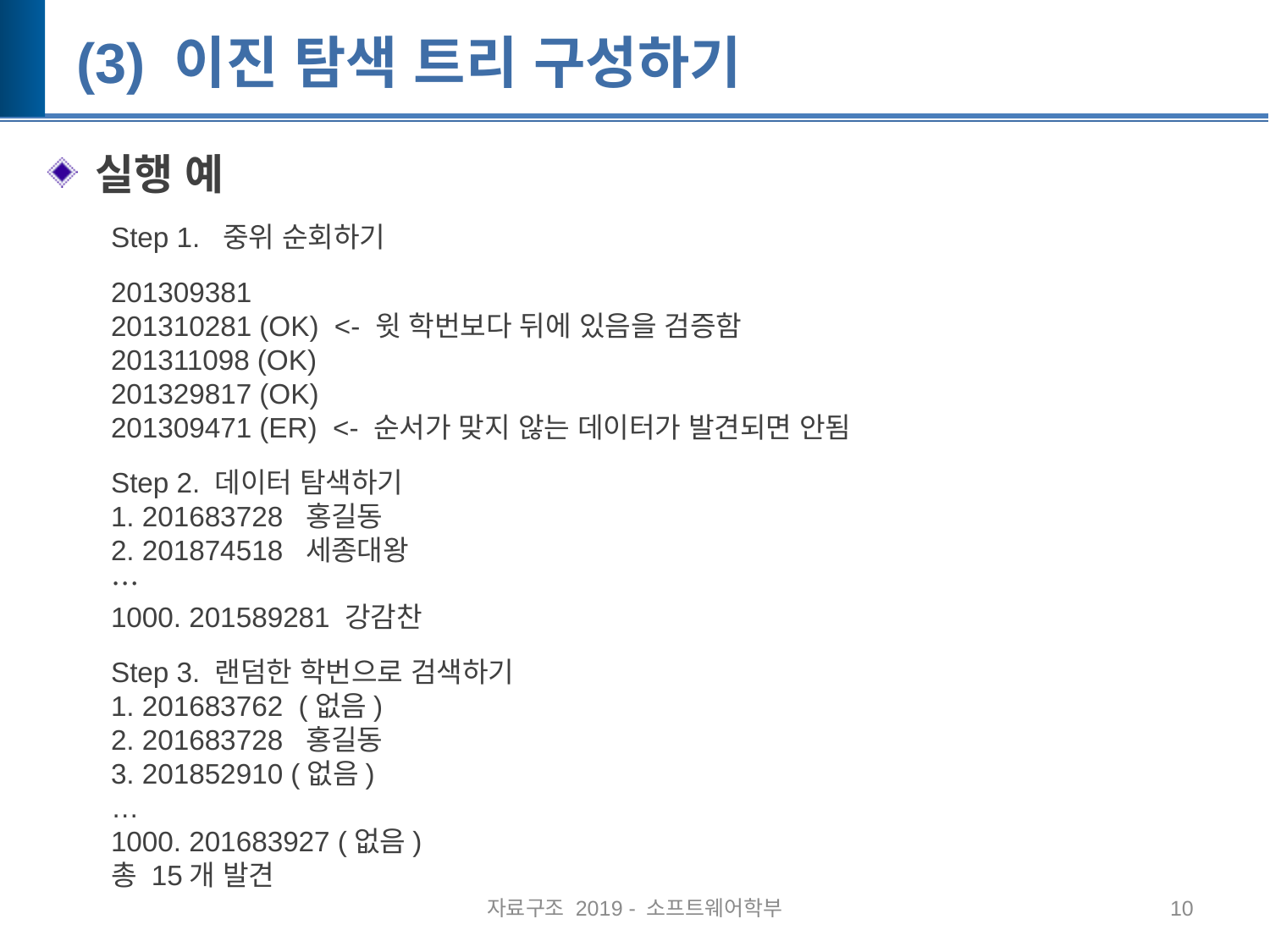

# (3) 이진 탐색 트리 구성하기
실행 예
Step 1.  중위 순회하기
201309381
201310281 (OK)  <- 윗 학번보다 뒤에 있음을 검증함
201311098 (OK)
201329817 (OK)
201309471 (ER)  <- 순서가 맞지 않는 데이터가 발견되면 안됨
Step 2. 데이터 탐색하기
1. 201683728  홍길동
2. 201874518  세종대왕
…
1000. 201589281 강감찬
Step 3. 랜덤한 학번으로 검색하기
1. 201683762  (없음)
2. 201683728  홍길동
3. 201852910 (없음)
…
1000. 201683927 (없음)
총 15개 발견

자료구조 2019 - 소프트웨어학부
10